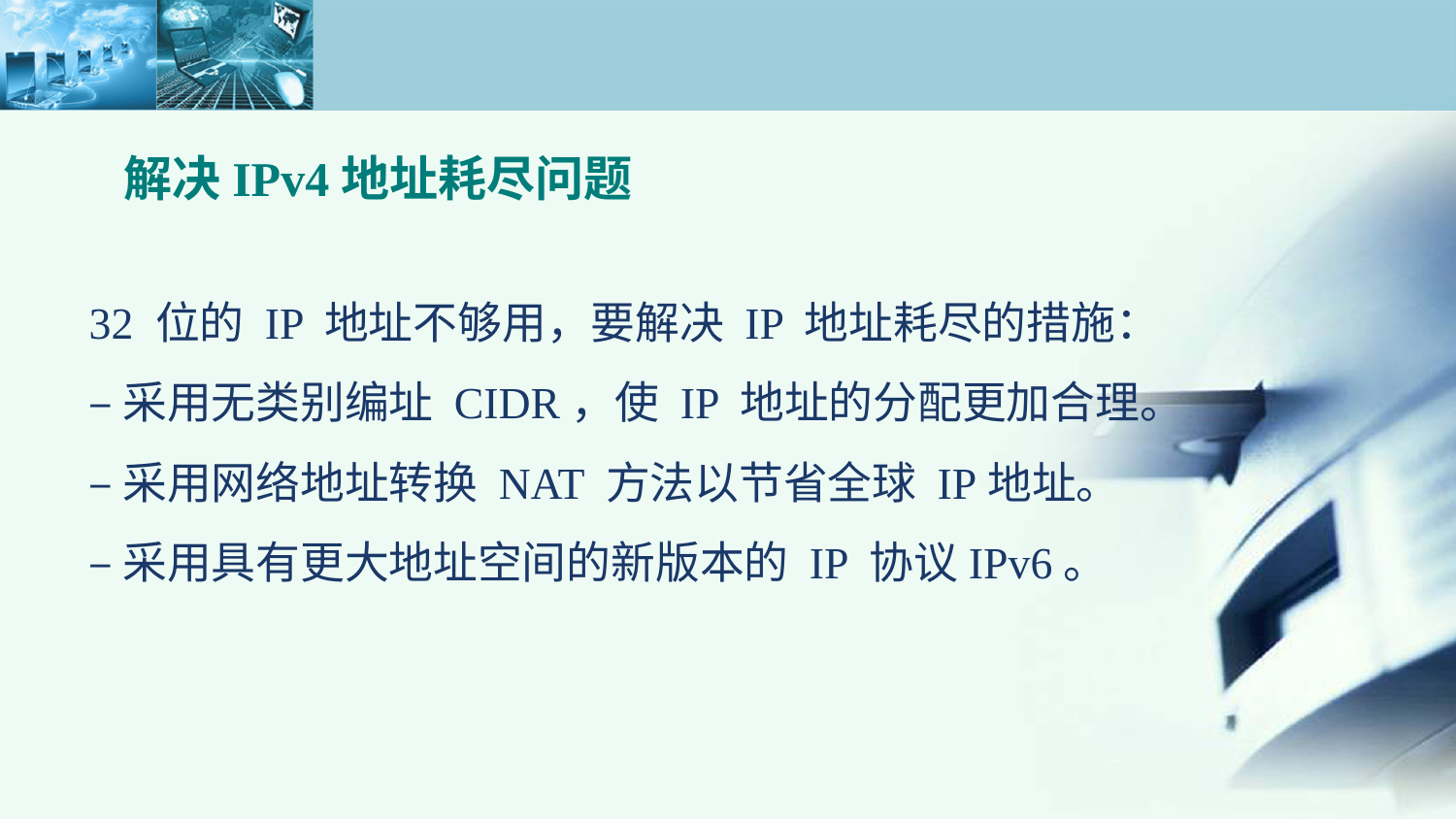

# 解决IPv4地址耗尽问题
32 位的 IP 地址不够用，要解决 IP 地址耗尽的措施：
– 采用无类别编址 CIDR，使 IP 地址的分配更加合理。
– 采用网络地址转换 NAT 方法以节省全球 IP地址。
– 采用具有更大地址空间的新版本的 IP 协议IPv6。